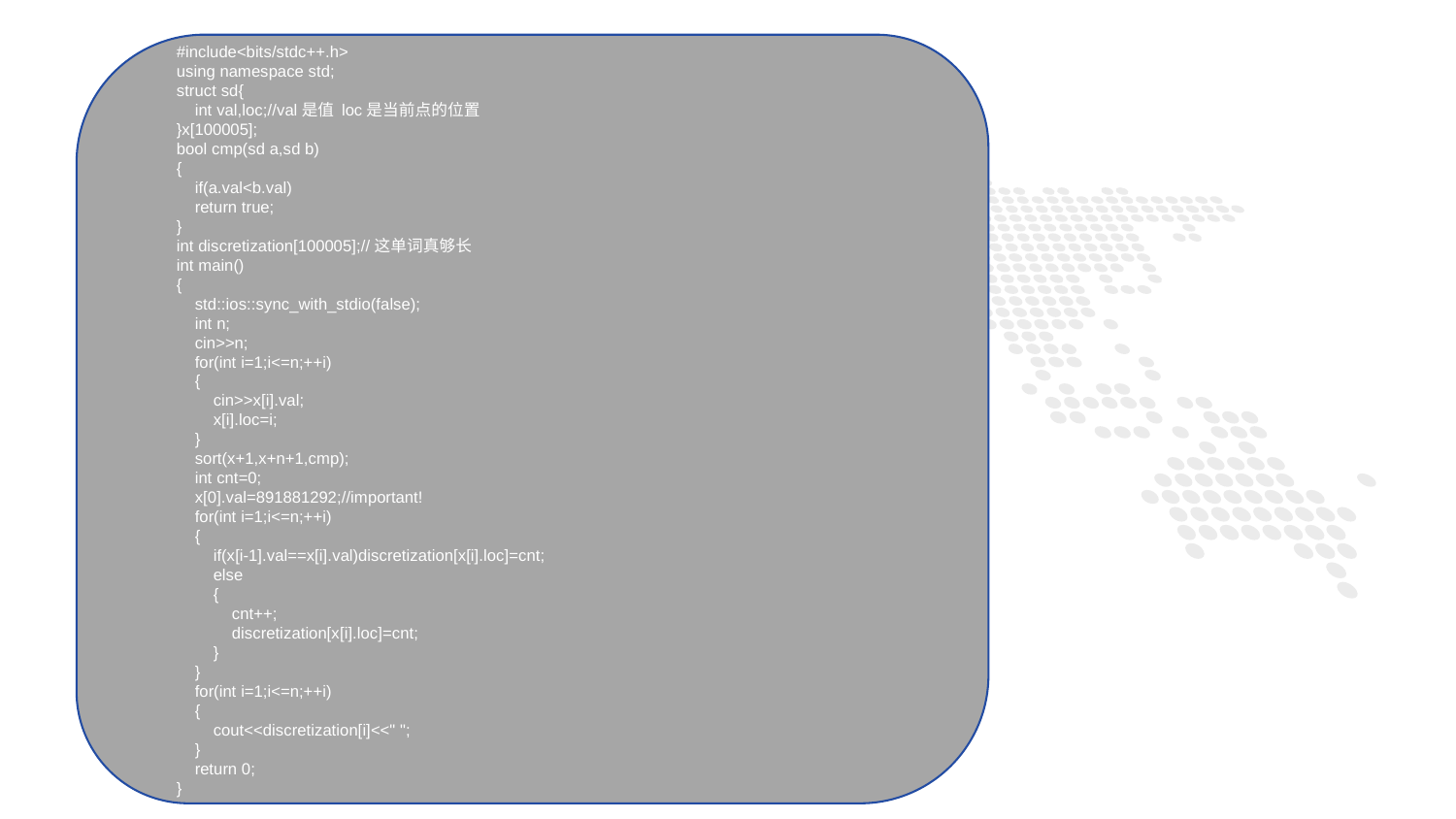

#include<bits/stdc++.h>
using namespace std;
struct sd{
    int val,loc;//val是值 loc是当前点的位置
}x[100005];
bool cmp(sd a,sd b)
{
    if(a.val<b.val)
    return true;
}
int discretization[100005];//这单词真够长
int main()
{
    std::ios::sync_with_stdio(false);
    int n;
    cin>>n;
    for(int i=1;i<=n;++i)
    {
        cin>>x[i].val;
        x[i].loc=i;
    }
    sort(x+1,x+n+1,cmp);
    int cnt=0;
    x[0].val=891881292;//important!
    for(int i=1;i<=n;++i)
    {
        if(x[i-1].val==x[i].val)discretization[x[i].loc]=cnt;
        else
        {
            cnt++;
            discretization[x[i].loc]=cnt;
        }
    }
    for(int i=1;i<=n;++i)
    {
        cout<<discretization[i]<<" ";
    }
    return 0;
}
1
PART  ONE